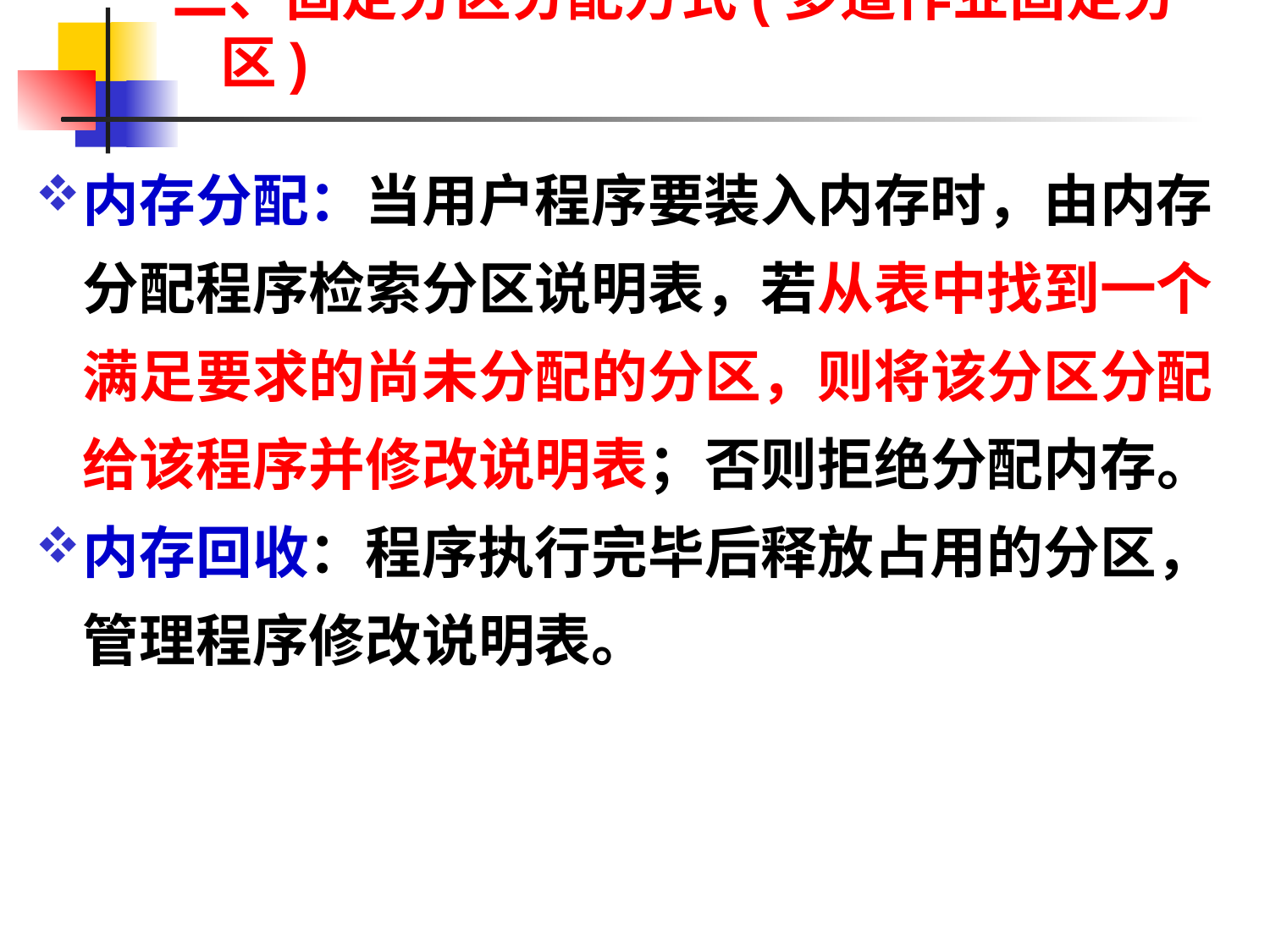

# 二、固定分区分配方式(多道作业固定分区)
内存分配：当用户程序要装入内存时，由内存分配程序检索分区说明表，若从表中找到一个满足要求的尚未分配的分区，则将该分区分配给该程序并修改说明表；否则拒绝分配内存。
内存回收：程序执行完毕后释放占用的分区，管理程序修改说明表。